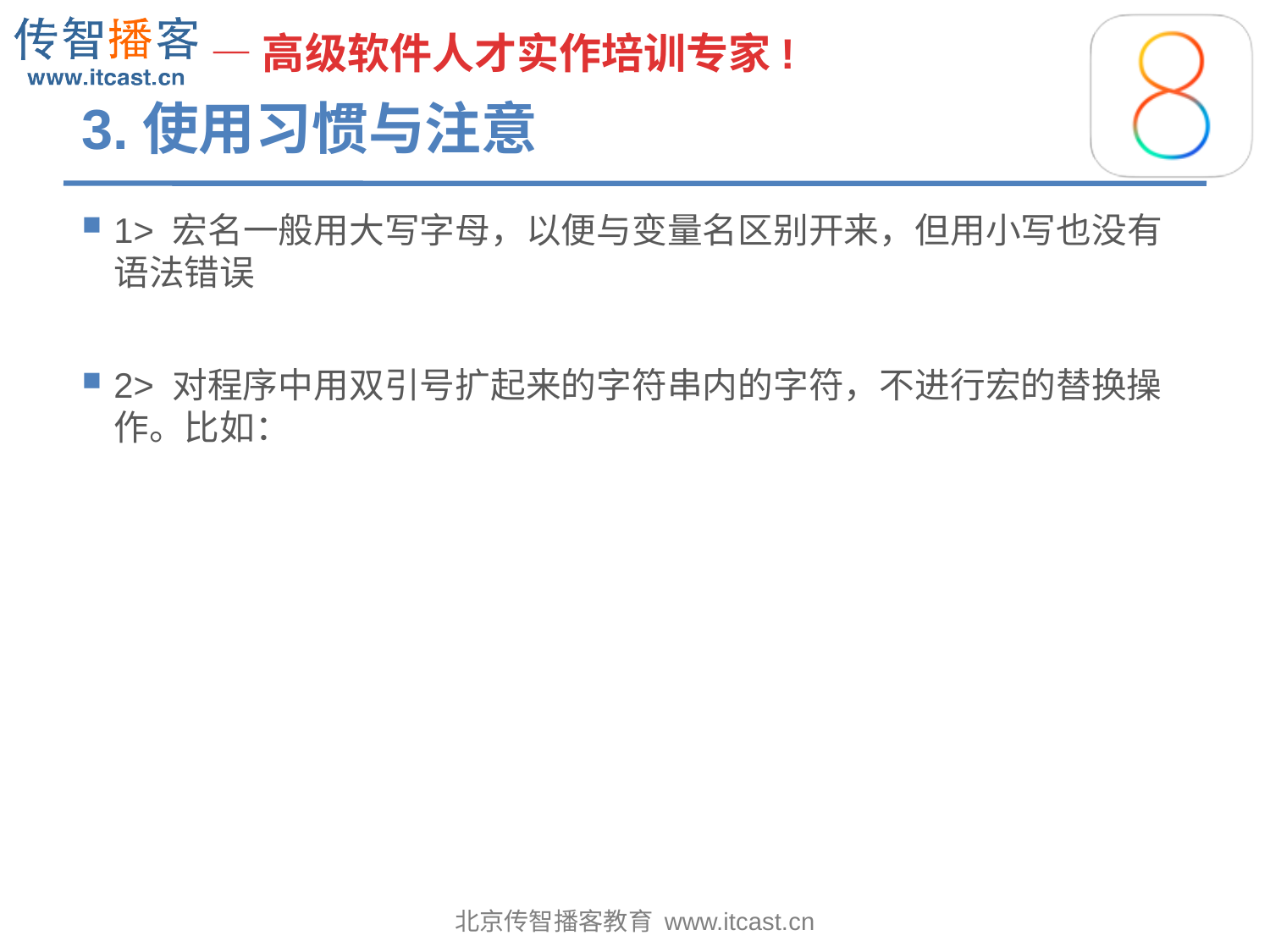

# 3.使用习惯与注意
1> 宏名一般用大写字母，以便与变量名区别开来，但用小写也没有语法错误

2> 对程序中用双引号扩起来的字符串内的字符，不进行宏的替换操作。比如：